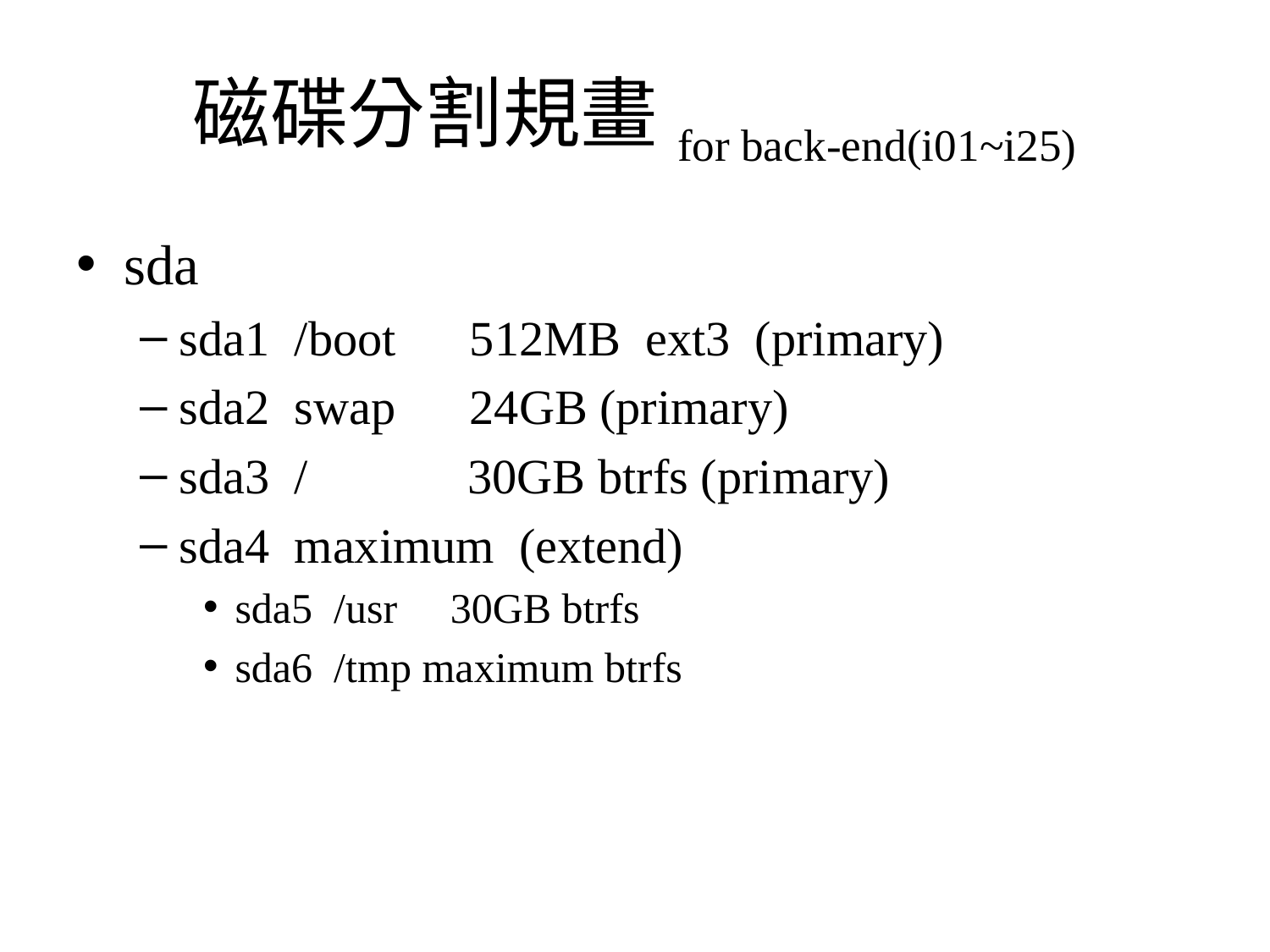

# 磁碟分割規畫for back-end(i01~i25)
sda
sda1  /boot      512MB  ext3  (primary)
sda2  swap      24GB (primary)
sda3  /             30GB btrfs (primary)
sda4  maximum  (extend)
sda5  /usr     30GB btrfs
sda6  /tmp maximum btrfs